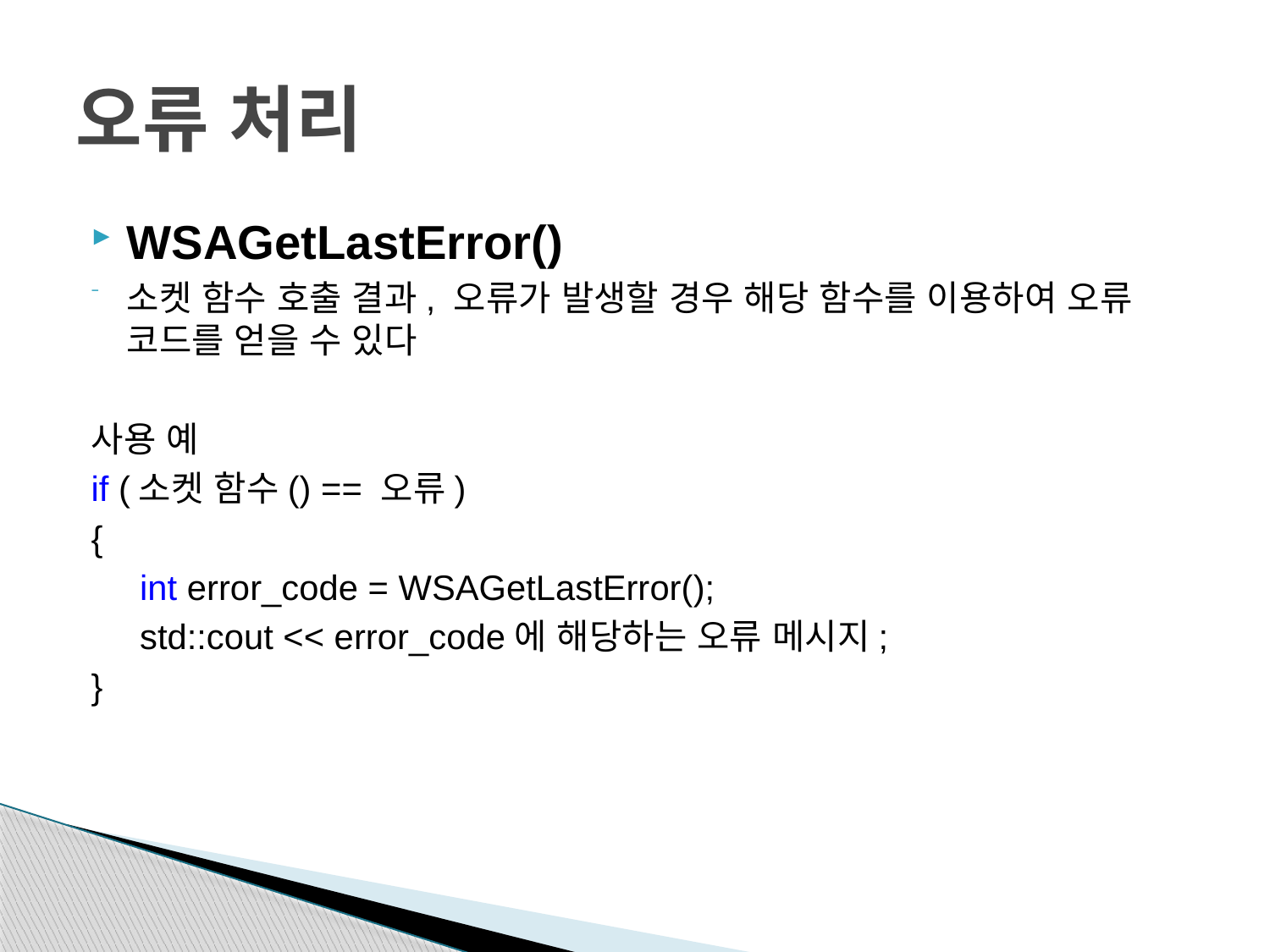

# 오류 처리
WSAGetLastError()
소켓 함수 호출 결과, 오류가 발생할 경우 해당 함수를 이용하여 오류 코드를 얻을 수 있다

사용 예
if (소켓 함수() == 오류)
{
     int error_code = WSAGetLastError();
     std::cout << error_code에 해당하는 오류 메시지;
}